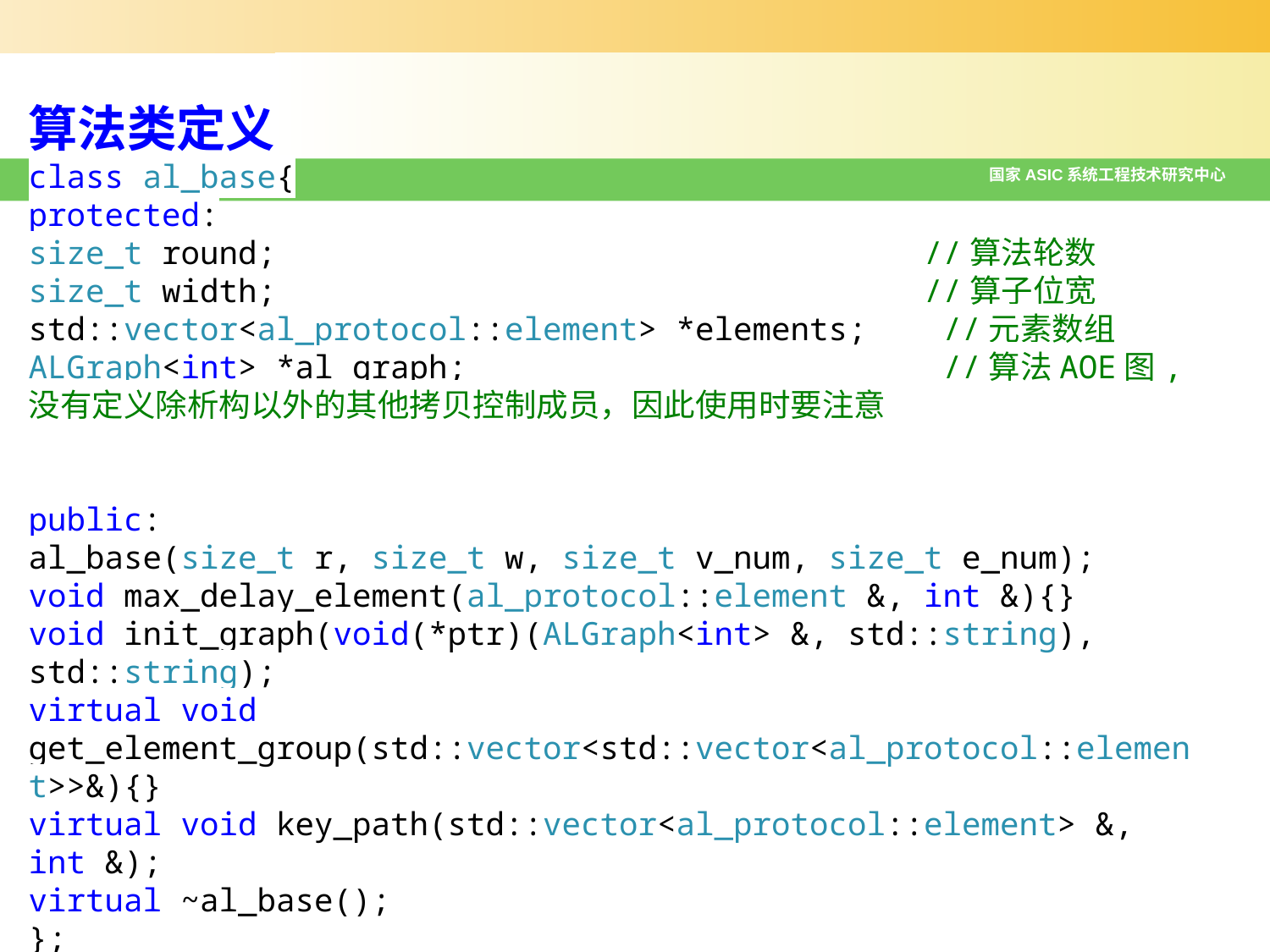

算法类定义
class al_base{
protected:
size_t round;                                  //算法轮数
size_t width;                                  //算子位宽
std::vector<al_protocol::element> *elements;    //元素数组
ALGraph<int> *al_graph;                         //算法AOE图,没有定义除析构以外的其他拷贝控制成员，因此使用时要注意

public:
al_base(size_t r, size_t w, size_t v_num, size_t e_num);
void max_delay_element(al_protocol::element &, int &){}
void init_graph(void(*ptr)(ALGraph<int> &, std::string), std::string);
virtual void get_element_group(std::vector<std::vector<al_protocol::element>>&){}
virtual void key_path(std::vector<al_protocol::element> &, int &);
virtual ~al_base();
};
国家ASIC系统工程技术研究中心